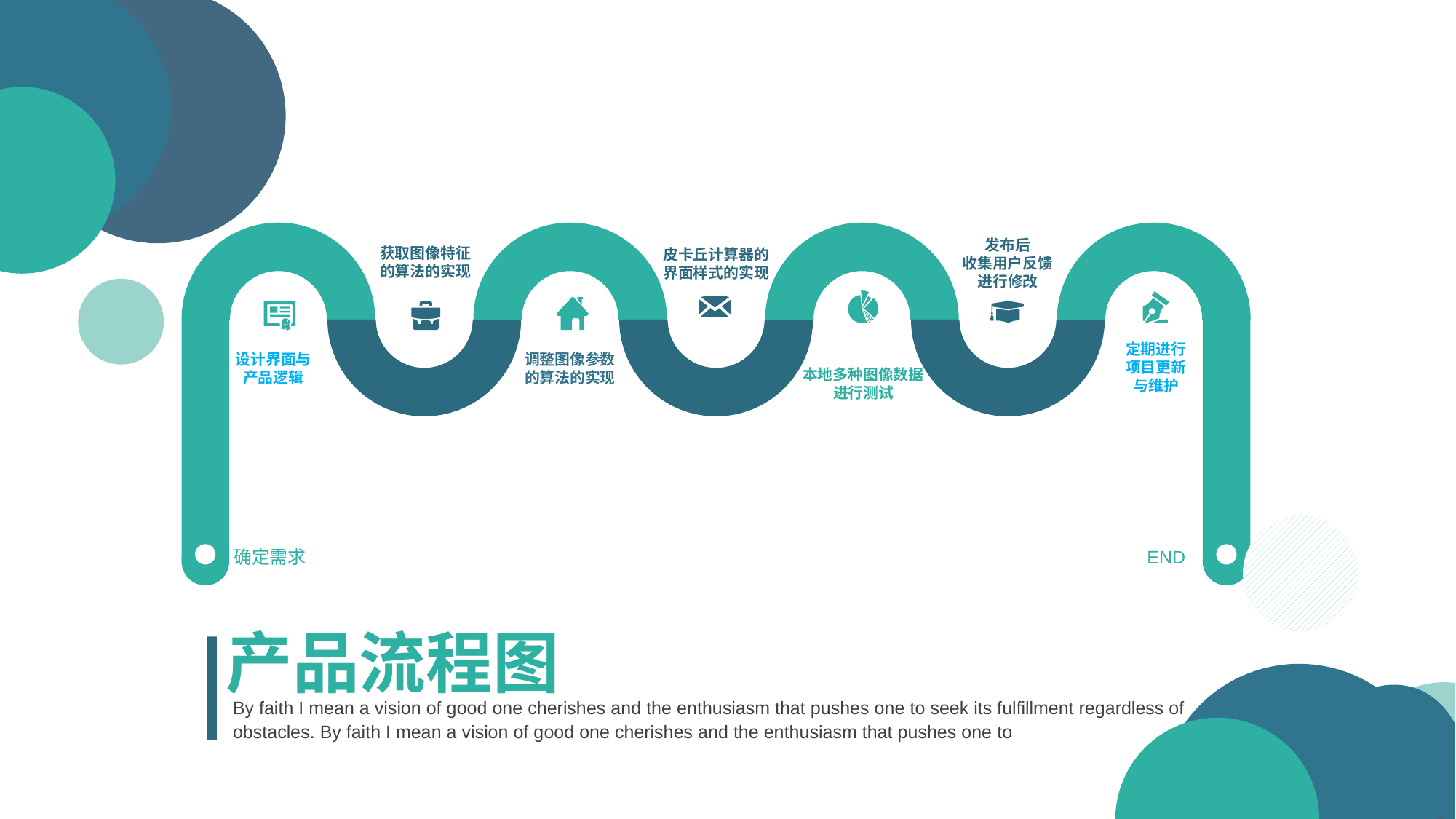

发布后
收集用户反馈
进行修改
获取图像特征
的算法的实现
皮卡丘计算器的
界面样式的实现

定期进行
项目更新
与维护
设计界面与产品逻辑
调整图像参数
的算法的实现
本地多种图像数据
进行测试
确定需求
END

产品流程图

By faith I mean a vision of good one cherishes and the enthusiasm that pushes one to seek its fulfillment regardless of obstacles. By faith I mean a vision of good one cherishes and the enthusiasm that pushes one to